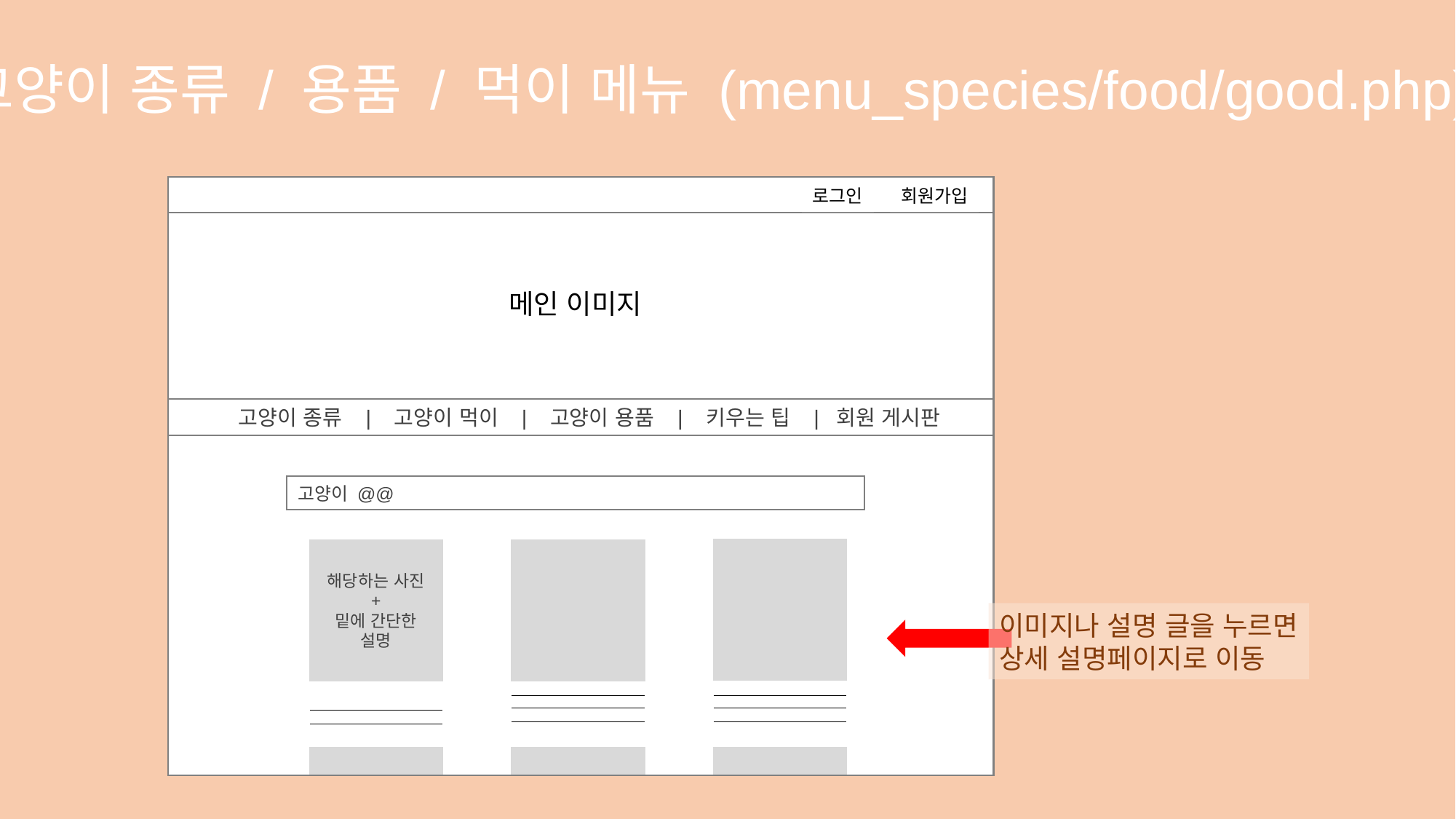

고양이 종류 / 용품 / 먹이 메뉴 (menu_species/food/good.php)

로그인
회원가입
  고양이 종류   |   고양이 먹이   |   고양이 용품   |   키우는 팁   |  회원 게시판
고양이 @@

해당하는 사진
+
밑에 간단한 설명

메인 이미지

이미지나 설명 글을 누르면
상세 설명페이지로 이동